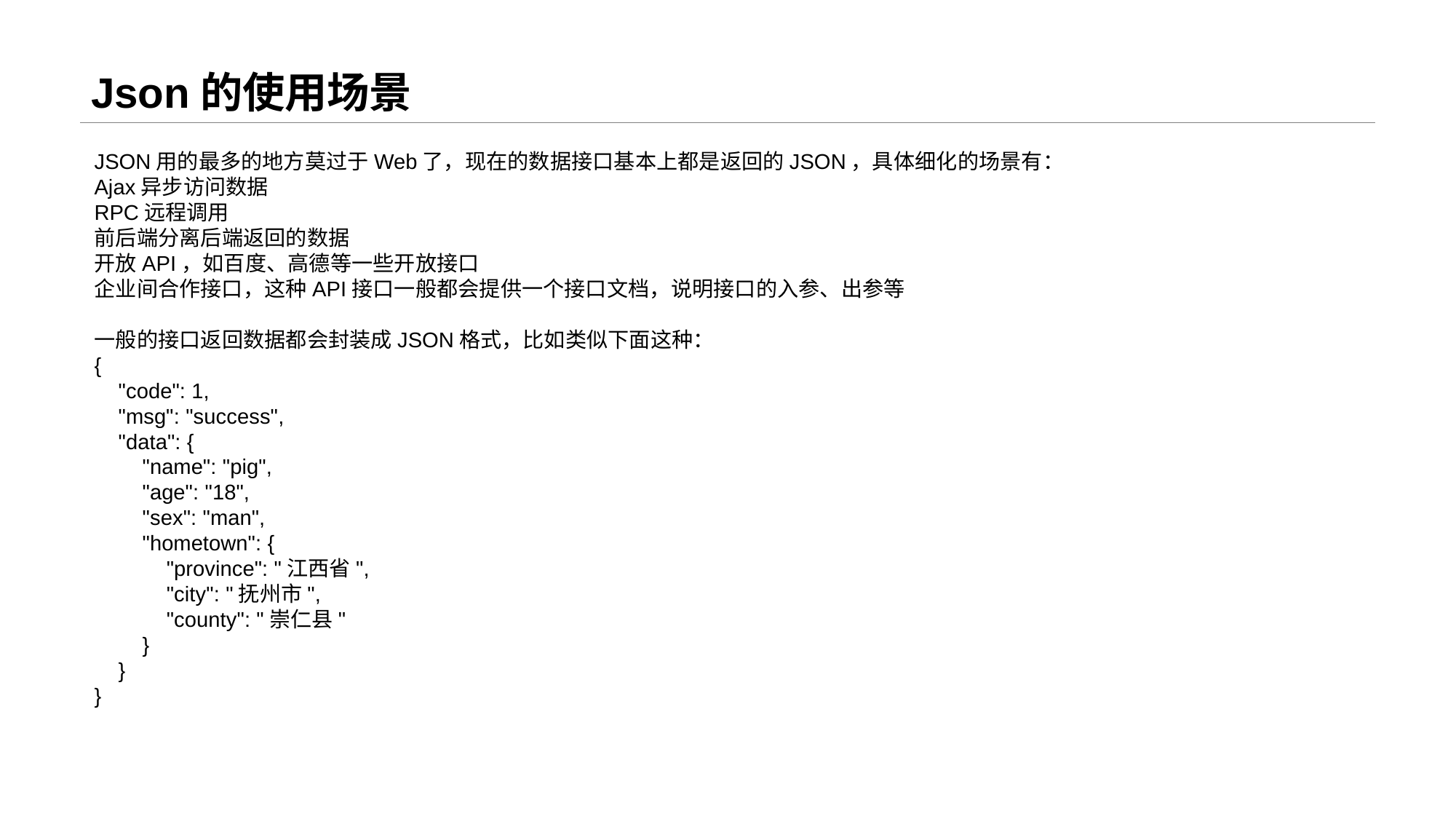

# Json的使用场景
JSON用的最多的地方莫过于Web了，现在的数据接口基本上都是返回的JSON，具体细化的场景有：
Ajax异步访问数据
RPC远程调用
前后端分离后端返回的数据
开放API，如百度、高德等一些开放接口
企业间合作接口，这种API接口一般都会提供一个接口文档，说明接口的入参、出参等

一般的接口返回数据都会封装成JSON格式，比如类似下面这种：
{
    "code": 1,
    "msg": "success",
    "data": {
        "name": "pig",
        "age": "18",
        "sex": "man",
        "hometown": {
            "province": "江西省",
            "city": "抚州市",
            "county": "崇仁县"
        }
    }
}
19